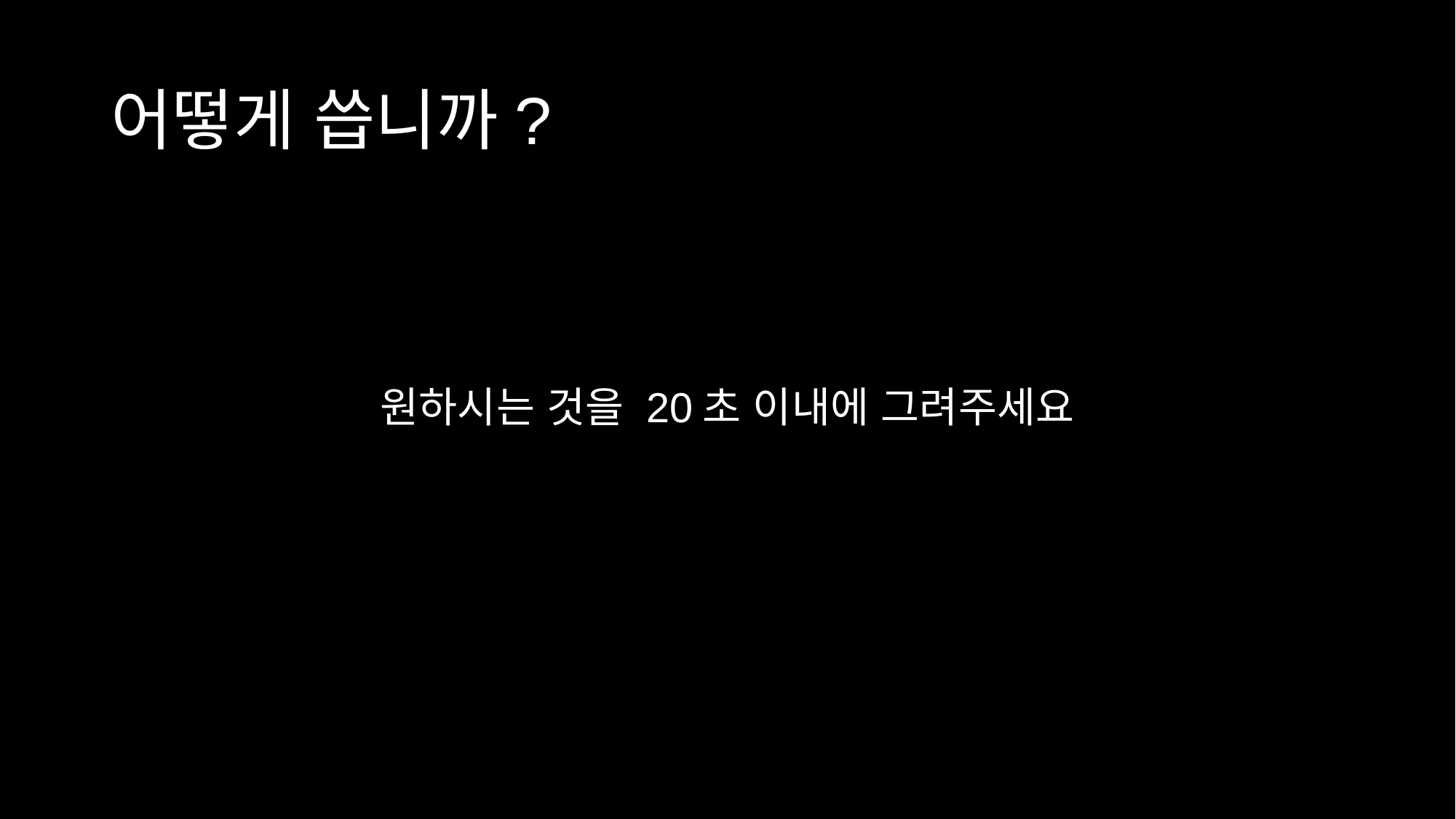

# 어떻게 씁니까?
원하시는 것을 20초 이내에 그려주세요